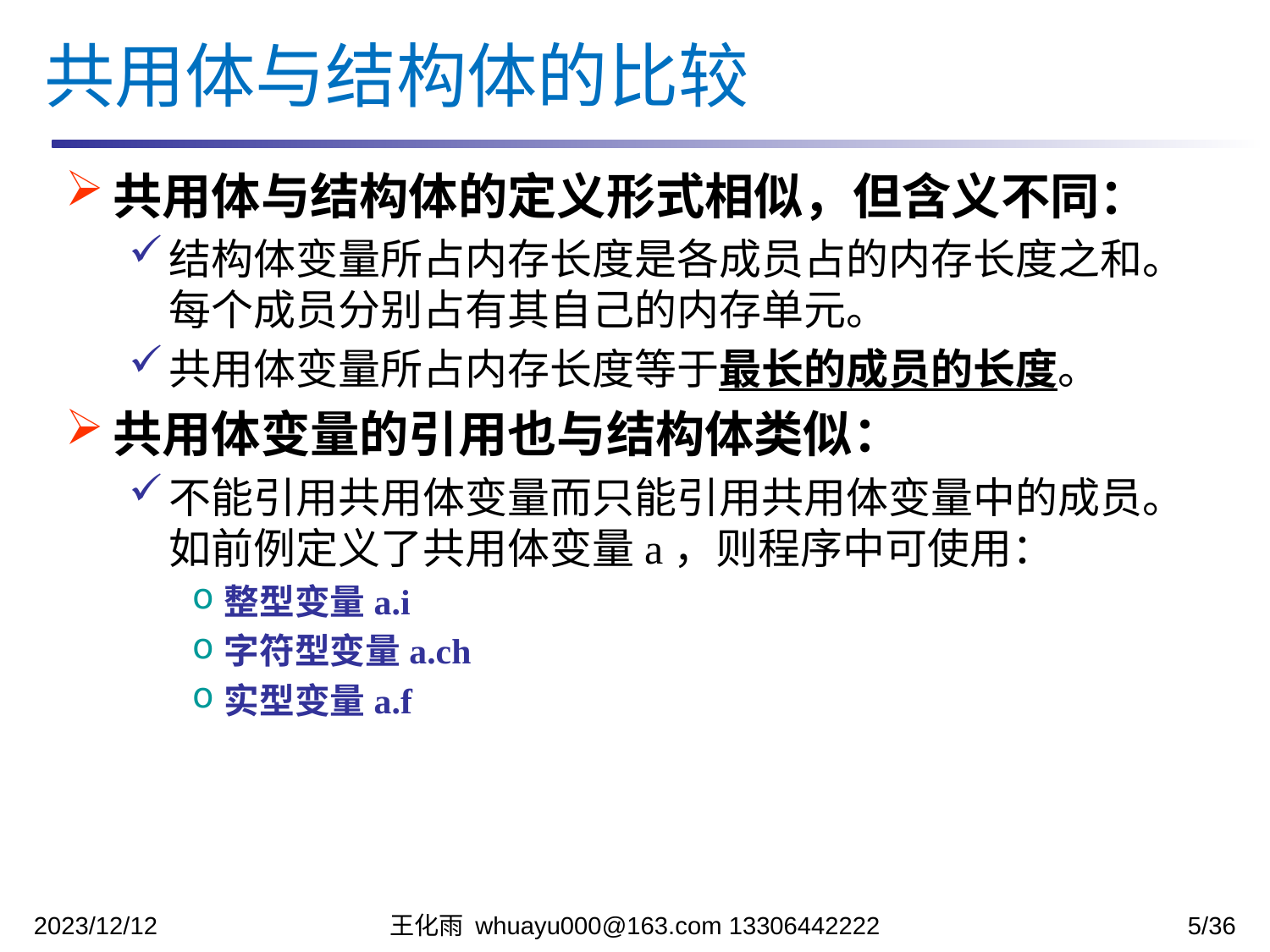

共用体与结构体的比较
共用体与结构体的定义形式相似，但含义不同：
结构体变量所占内存长度是各成员占的内存长度之和。每个成员分别占有其自己的内存单元。
共用体变量所占内存长度等于最长的成员的长度。
共用体变量的引用也与结构体类似：
不能引用共用体变量而只能引用共用体变量中的成员。如前例定义了共用体变量a，则程序中可使用：
整型变量a.i
字符型变量a.ch
实型变量a.f
2023/12/12
王化雨 whuayu000@163.com 13306442222
5/36